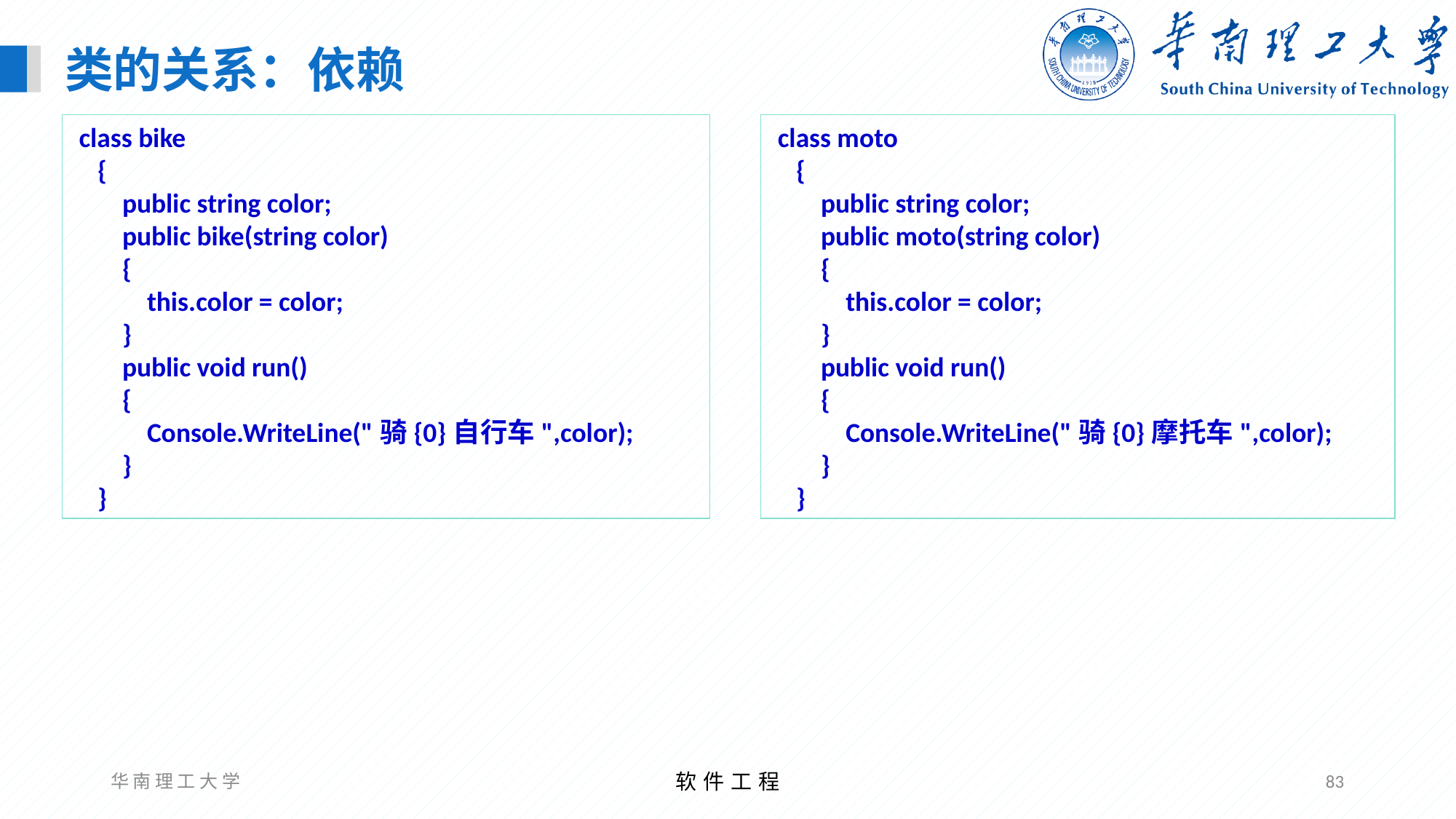

类的关系：依赖
 class bike
    {
        public string color;
        public bike(string color)
        {
            this.color = color;
        }
        public void run()
        {
            Console.WriteLine("骑{0}自行车",color);
        }
    }
 class moto
    {
        public string color;
        public moto(string color)
        {
            this.color = color;
        }
        public void run()
        {
            Console.WriteLine("骑{0}摩托车",color);
        }
    }
华 南 理 工 大 学
软 件 工 程
83